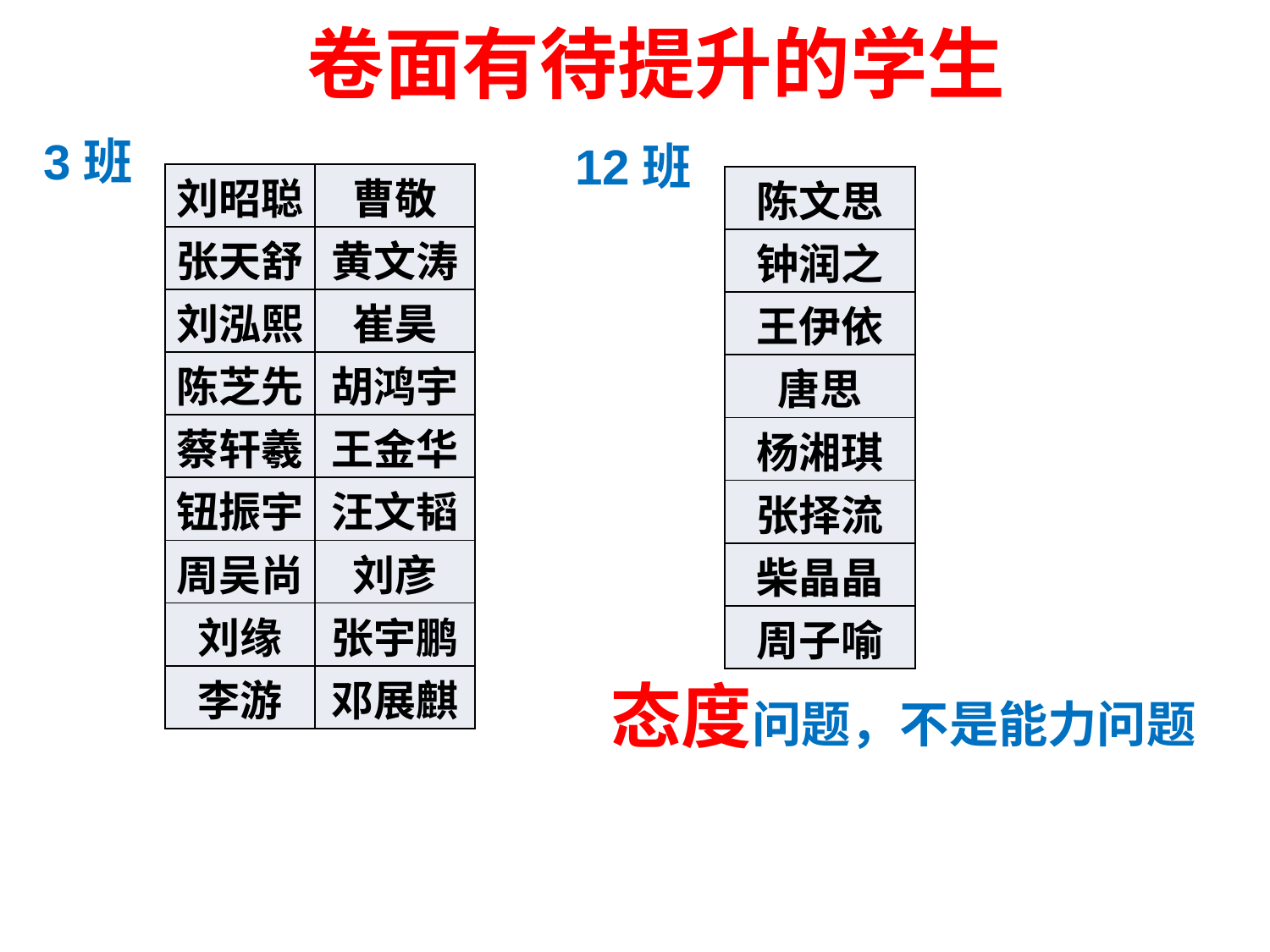

# 卷面有待提升的学生
3班
12班
| 刘昭聪 | 曹敬 |
| --- | --- |
| 张天舒 | 黄文涛 |
| 刘泓熙 | 崔昊 |
| 陈芝先 | 胡鸿宇 |
| 蔡轩羲 | 王金华 |
| 钮振宇 | 汪文韬 |
| 周吴尚 | 刘彦 |
| 刘缘 | 张宇鹏 |
| 李游 | 邓展麒 |
| 陈文思 |
| --- |
| 钟润之 |
| 王伊依 |
| 唐思 |
| 杨湘琪 |
| 张择流 |
| 柴晶晶 |
| 周子喻 |
态度问题，不是能力问题